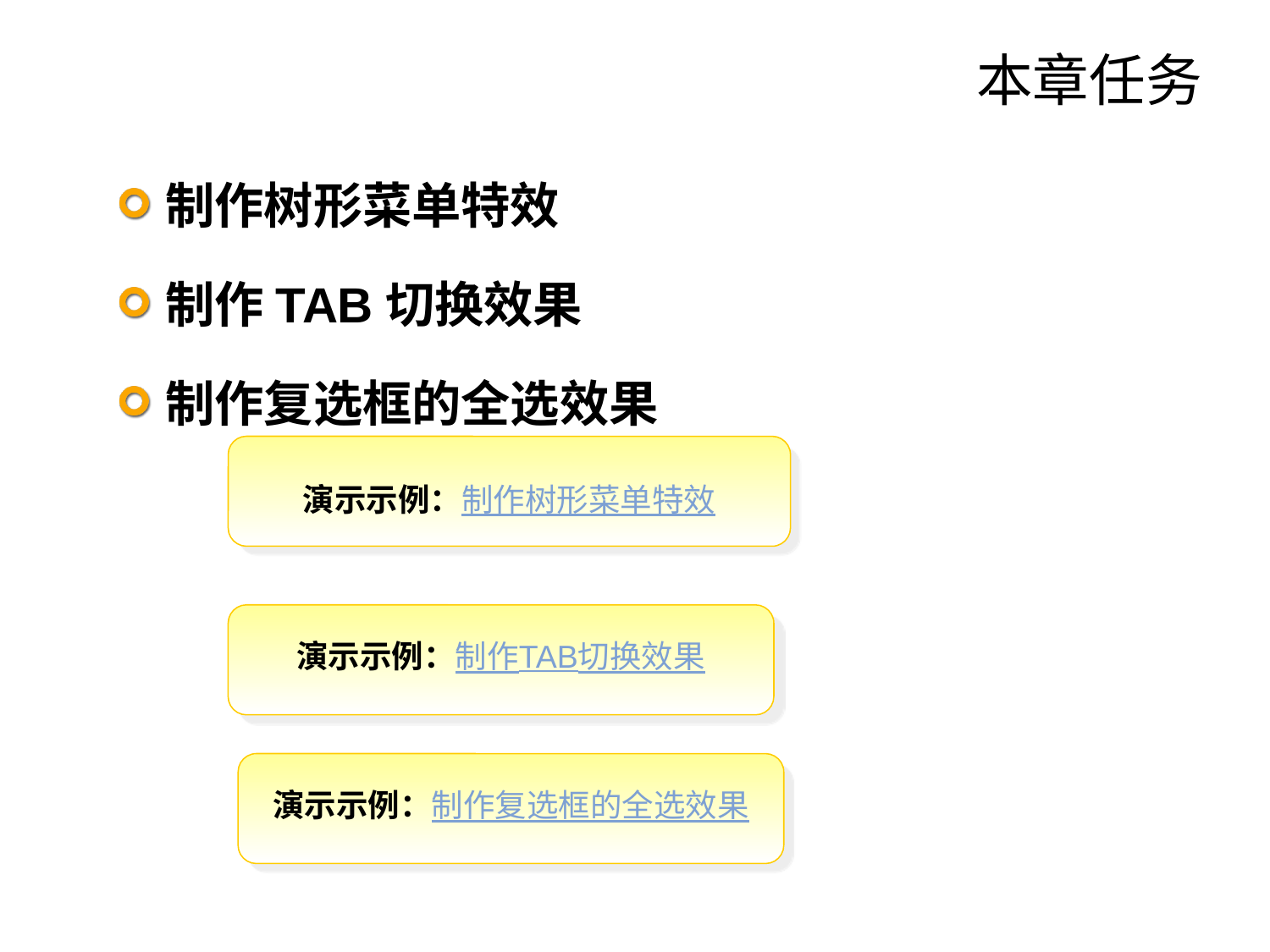

# 本章任务
制作树形菜单特效
制作TAB切换效果
制作复选框的全选效果

演示示例：制作树形菜单特效
演示示例：制作TAB切换效果

演示示例：制作复选框的全选效果